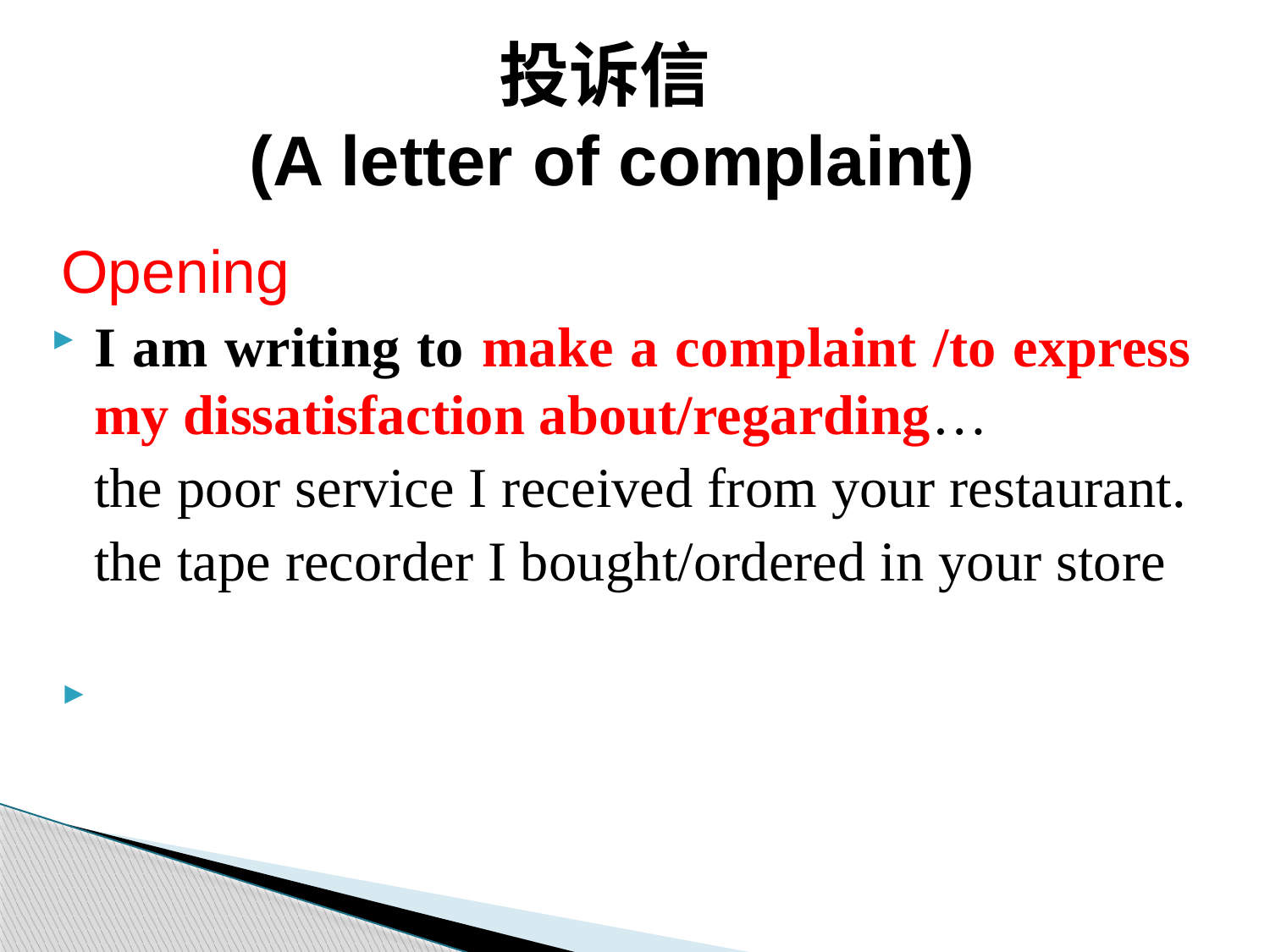

# 投诉信 (A letter of complaint)
Opening
I am writing to make a complaint /to express my dissatisfaction about/regarding…
	the poor service I received from your restaurant.
	the tape recorder I bought/ordered in your store